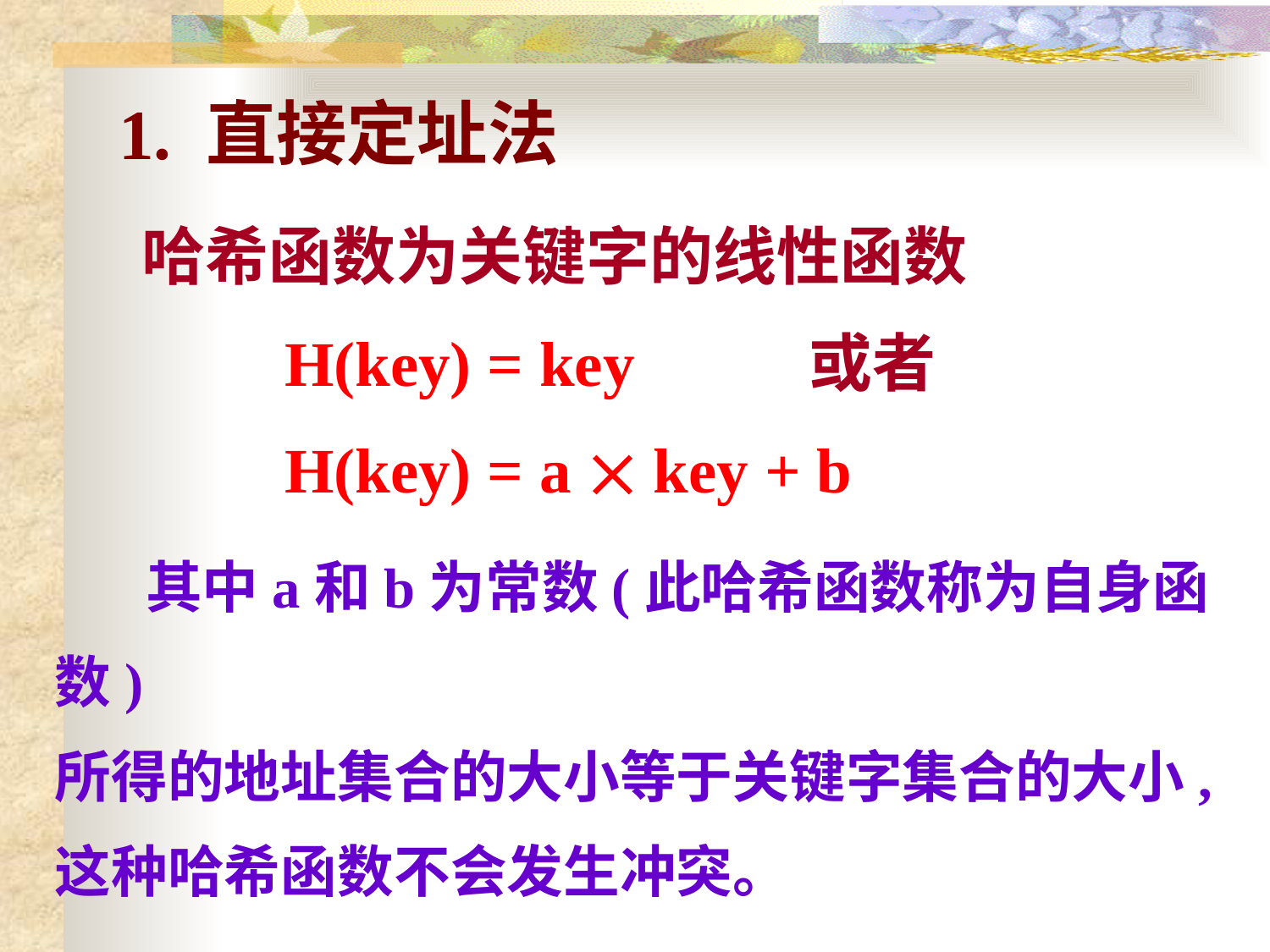

1. 直接定址法
哈希函数为关键字的线性函数
 H(key) = key          或者
 H(key) = a × key + b
      其中a和b为常数(此哈希函数称为自身函数)
所得的地址集合的大小等于关键字集合的大小,这种哈希函数不会发生冲突。